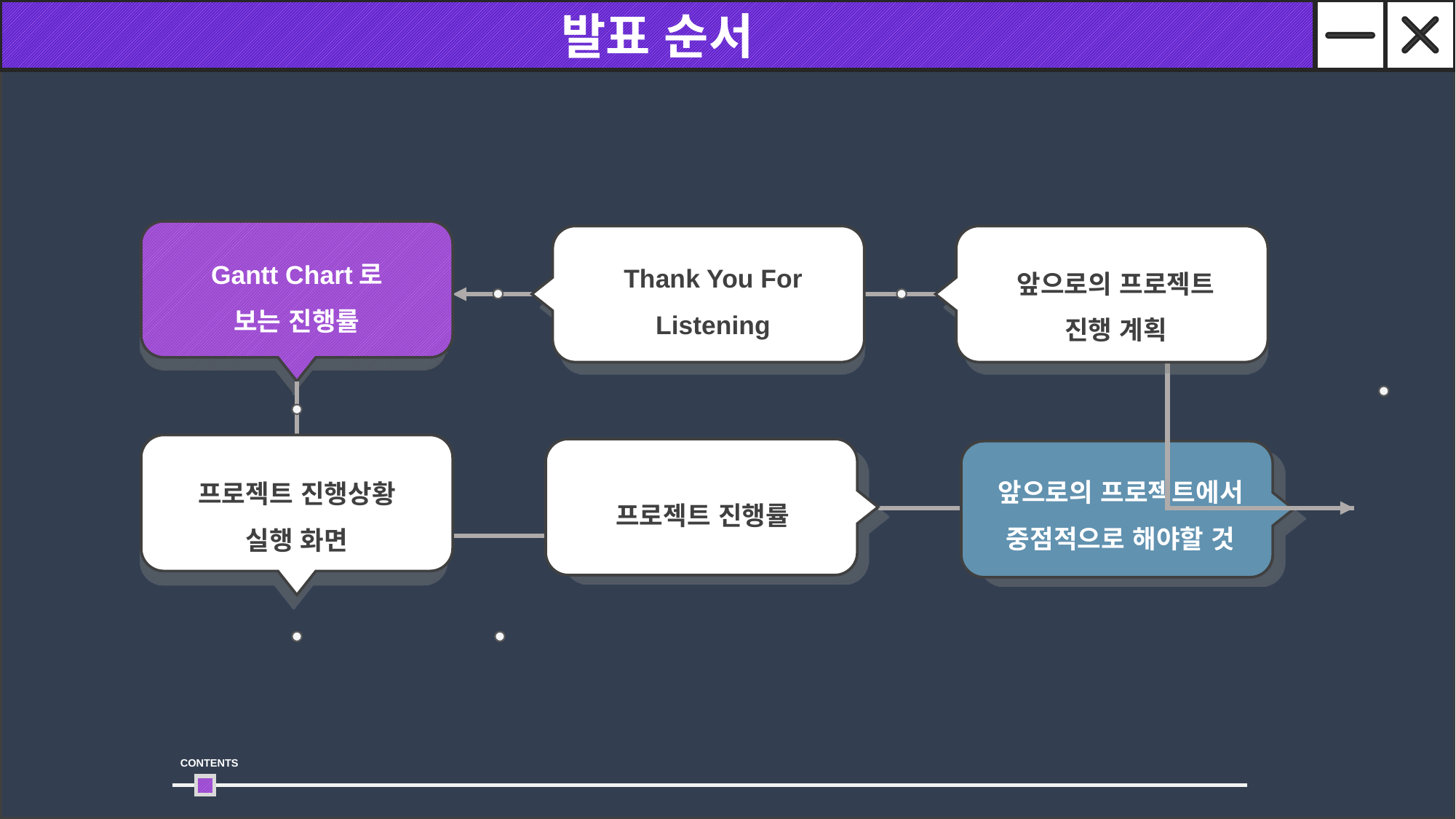

발표 순서

Gantt Chart로
보는 진행률

Thank You For Listening

앞으로의 프로젝트
진행 계획

프로젝트 진행상황
실행 화면

프로젝트 진행률

앞으로의 프로젝트에서 중점적으로 해야할 것
CONTENTS